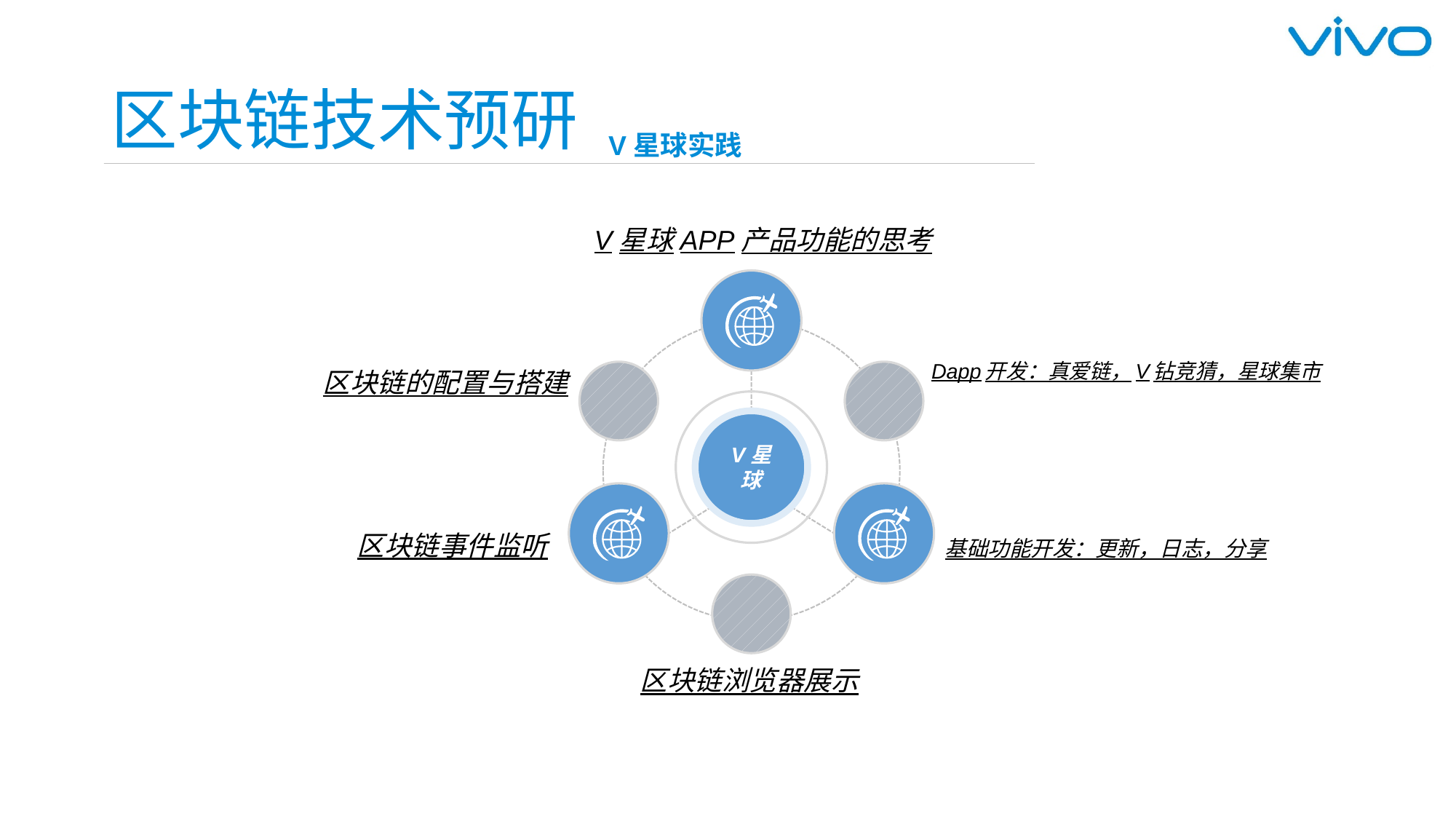

# 区块链技术预研
V星球实践
V星球APP产品功能的思考

Dapp开发：真爱链，V钻竞猜，星球集市
区块链的配置与搭建

V星球

区块链事件监听
基础功能开发：更新，日志，分享
区块链浏览器展示